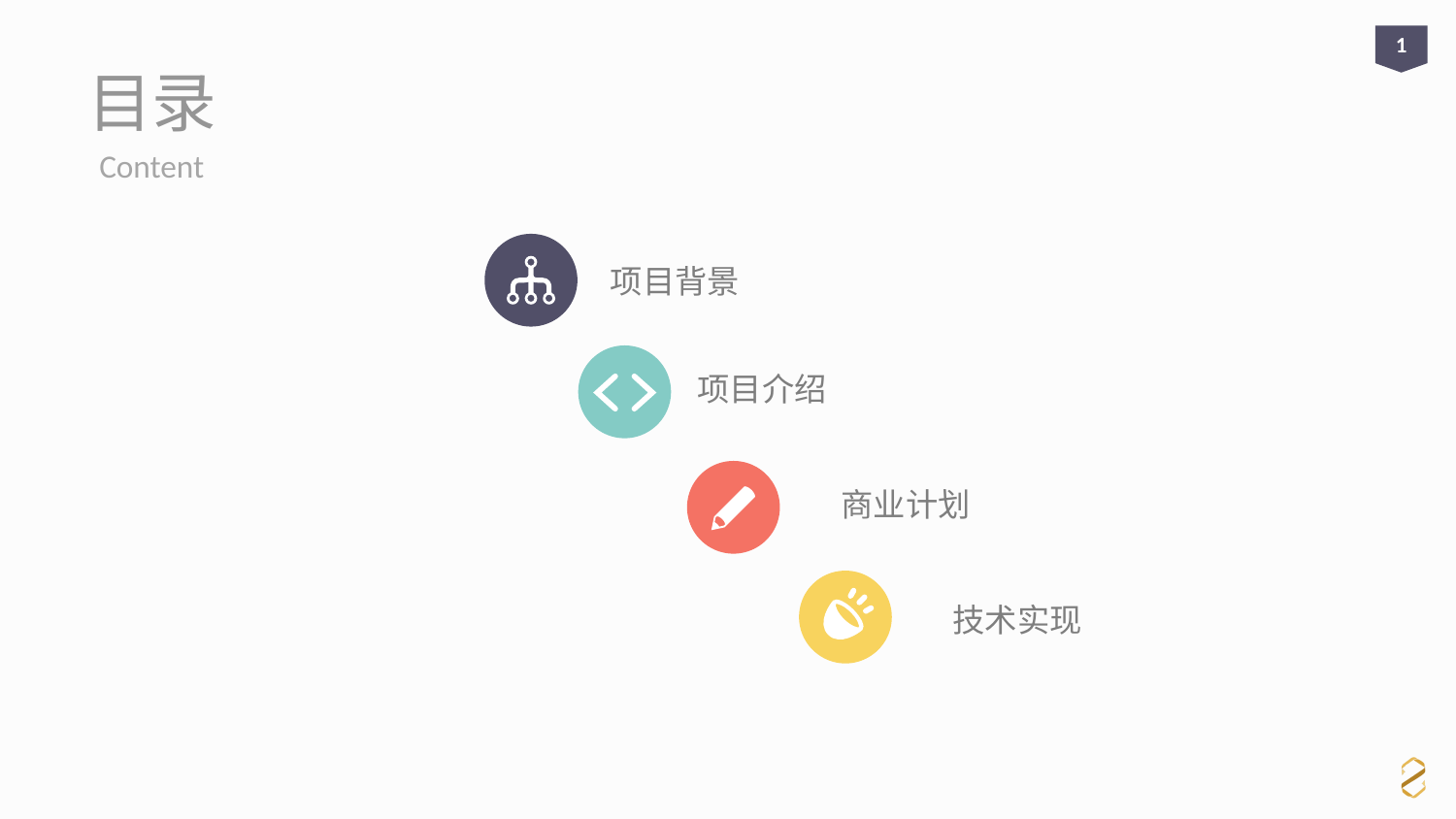

1
# 目录
Content

项目背景

项目介绍

商业计划

技术实现